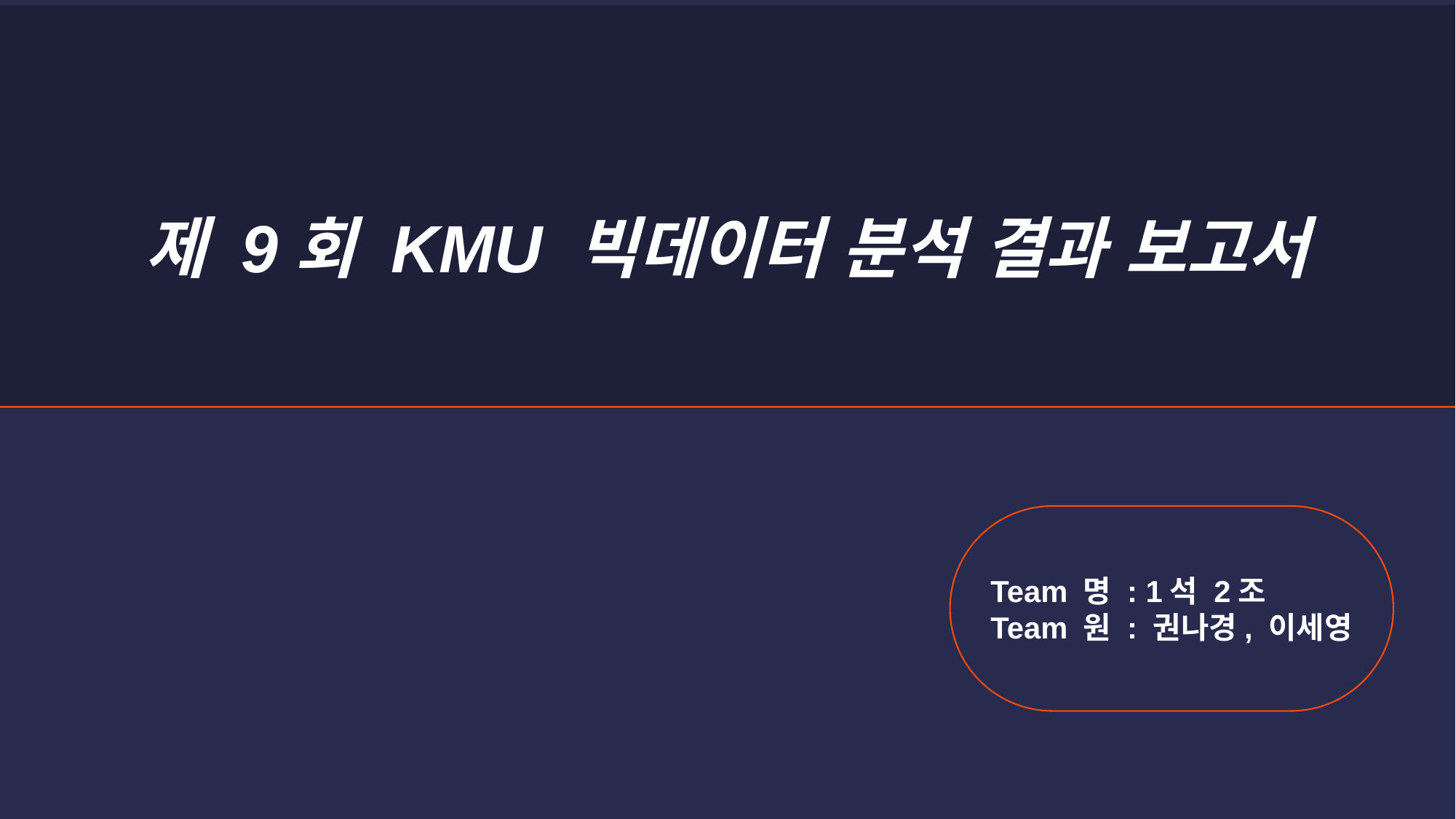

제 9회 KMU 빅데이터 분석 결과 보고서
Team 명 : 1석 2조
Team 원 : 권나경, 이세영